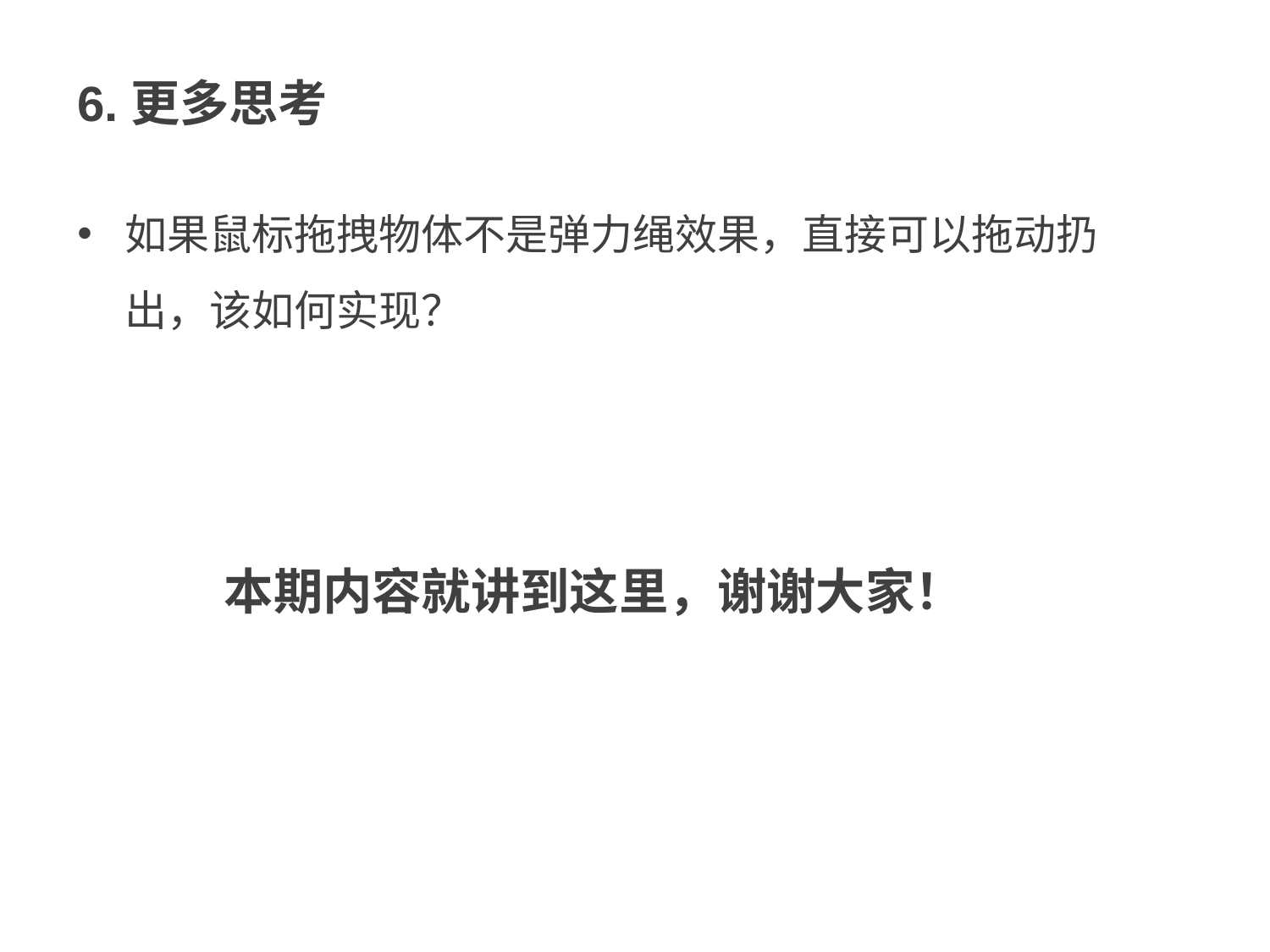

6.更多思考
如果鼠标拖拽物体不是弹力绳效果，直接可以拖动扔出，该如何实现？
	本期内容就讲到这里，谢谢大家！